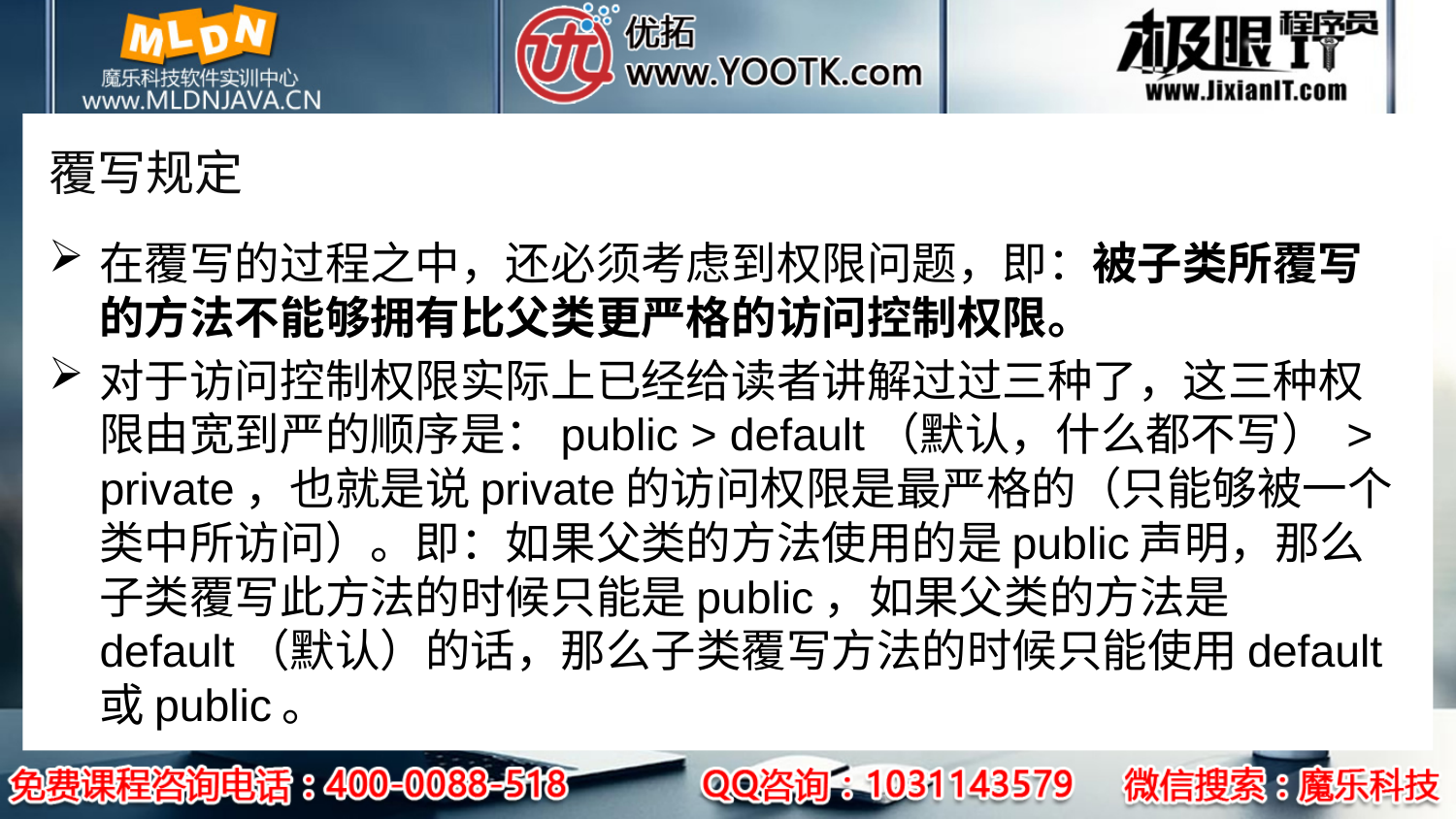

# 覆写规定
在覆写的过程之中，还必须考虑到权限问题，即：被子类所覆写的方法不能够拥有比父类更严格的访问控制权限。
对于访问控制权限实际上已经给读者讲解过过三种了，这三种权限由宽到严的顺序是：public > default（默认，什么都不写） > private，也就是说private的访问权限是最严格的（只能够被一个类中所访问）。即：如果父类的方法使用的是public声明，那么子类覆写此方法的时候只能是public，如果父类的方法是default（默认）的话，那么子类覆写方法的时候只能使用default或public。